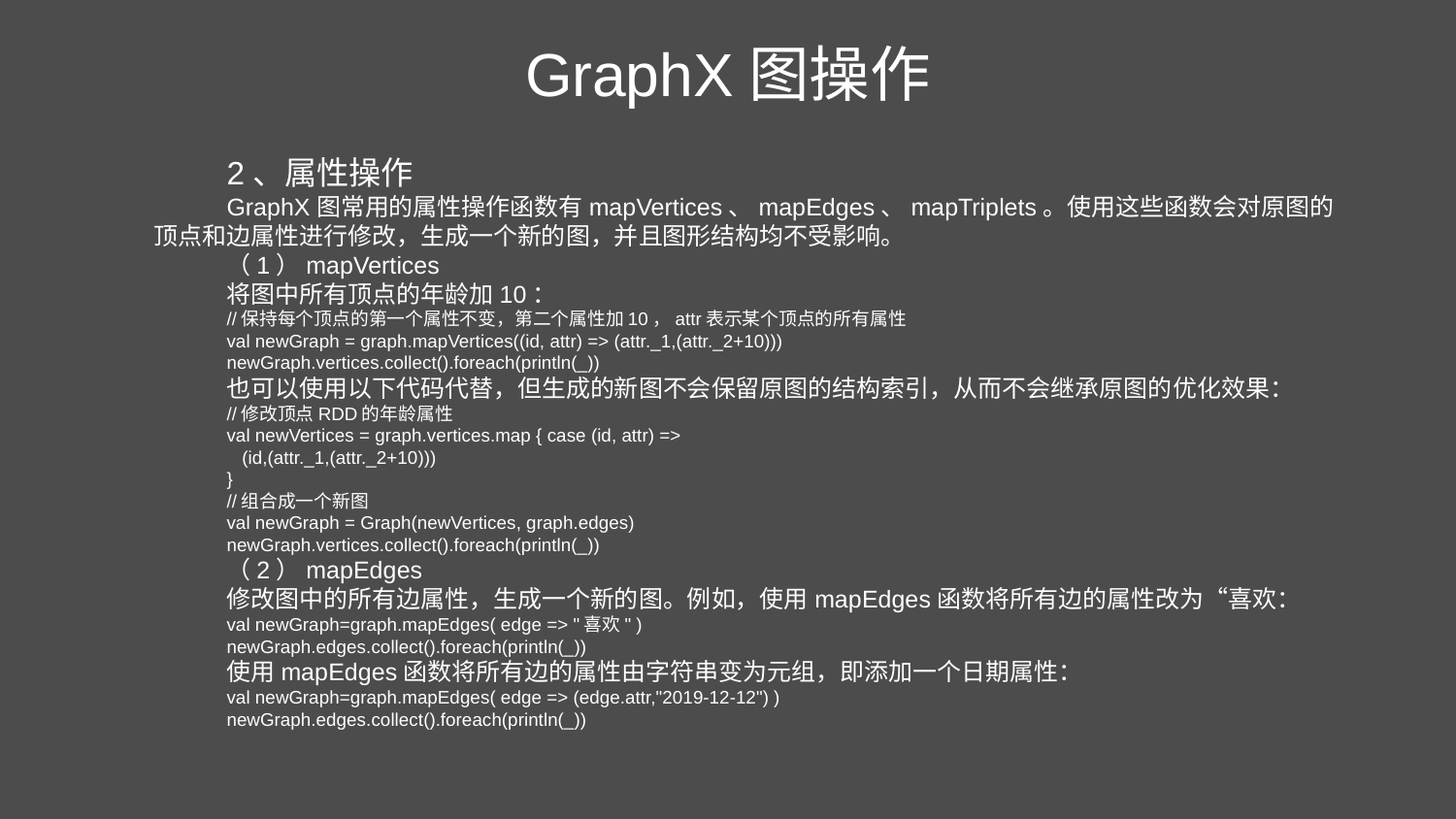

GraphX图操作

2、属性操作
GraphX图常用的属性操作函数有mapVertices、mapEdges、mapTriplets。使用这些函数会对原图的顶点和边属性进行修改，生成一个新的图，并且图形结构均不受影响。
（1）mapVertices
将图中所有顶点的年龄加10：
//保持每个顶点的第一个属性不变，第二个属性加10，attr表示某个顶点的所有属性
val newGraph = graph.mapVertices((id, attr) => (attr._1,(attr._2+10)))
newGraph.vertices.collect().foreach(println(_))
也可以使用以下代码代替，但生成的新图不会保留原图的结构索引，从而不会继承原图的优化效果：
//修改顶点RDD的年龄属性
val newVertices = graph.vertices.map { case (id, attr) =>
   (id,(attr._1,(attr._2+10)))
}
//组合成一个新图
val newGraph = Graph(newVertices, graph.edges)
newGraph.vertices.collect().foreach(println(_))
（2）mapEdges
修改图中的所有边属性，生成一个新的图。例如，使用mapEdges函数将所有边的属性改为“喜欢：
val newGraph=graph.mapEdges( edge => "喜欢" )
newGraph.edges.collect().foreach(println(_))
使用mapEdges函数将所有边的属性由字符串变为元组，即添加一个日期属性：
val newGraph=graph.mapEdges( edge => (edge.attr,"2019-12-12") )
newGraph.edges.collect().foreach(println(_))